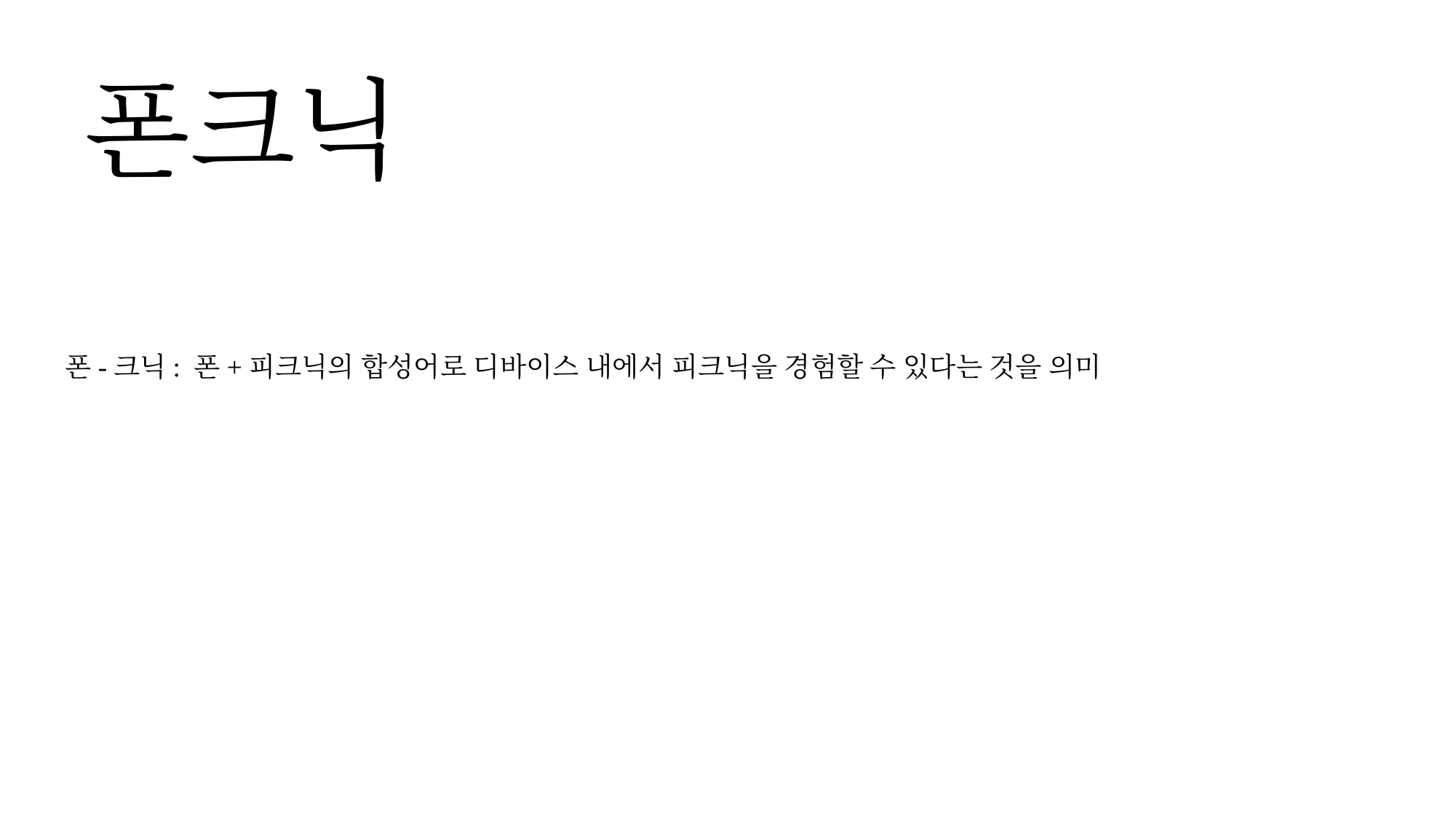

폰크닉
폰-크닉: 폰+피크닉의 합성어로 디바이스 내에서 피크닉을 경험할 수 있다는 것을 의미